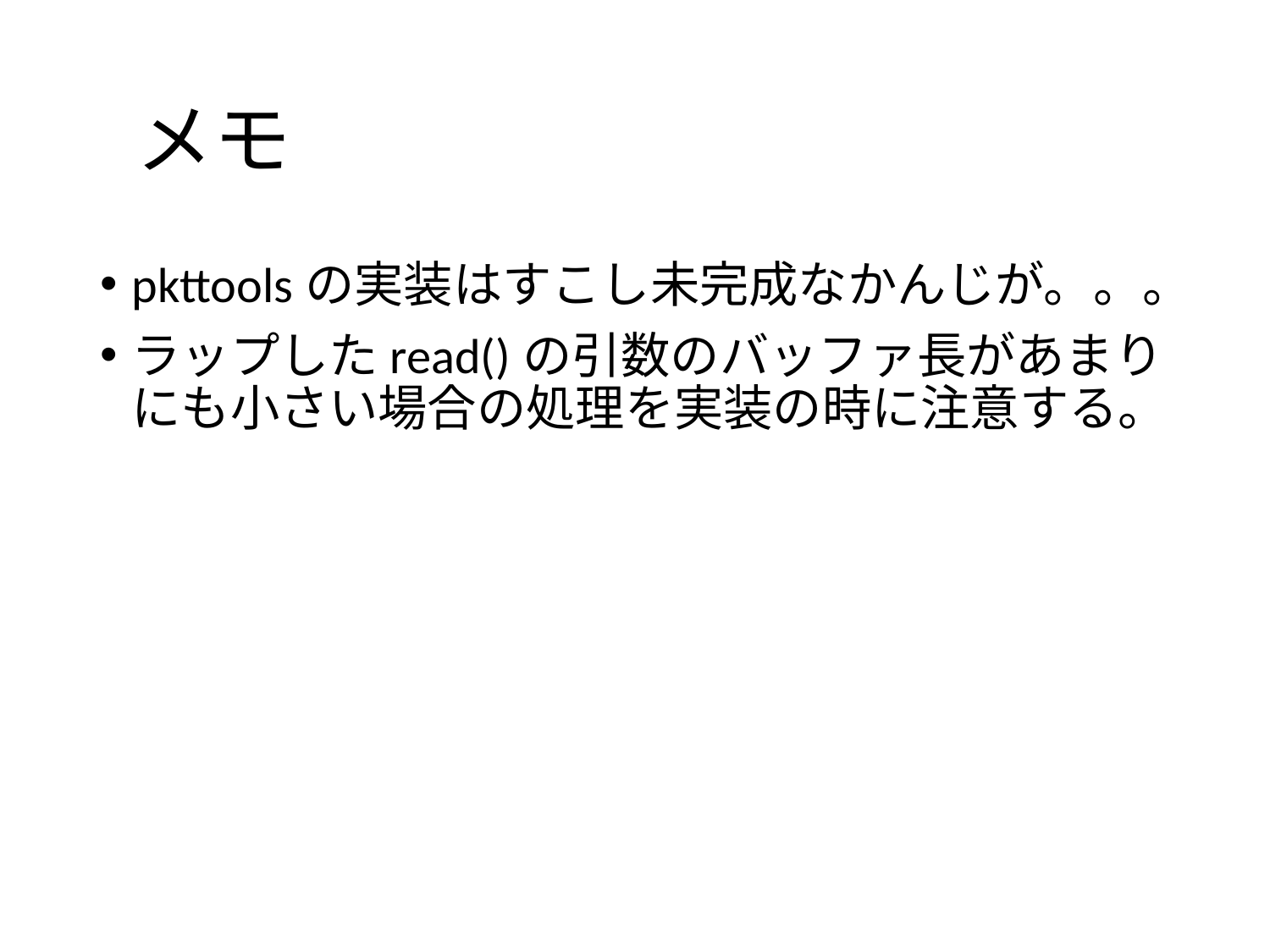

# メモ
pkttoolsの実装はすこし未完成なかんじが。。。
ラップしたread()の引数のバッファ長があまりにも小さい場合の処理を実装の時に注意する。